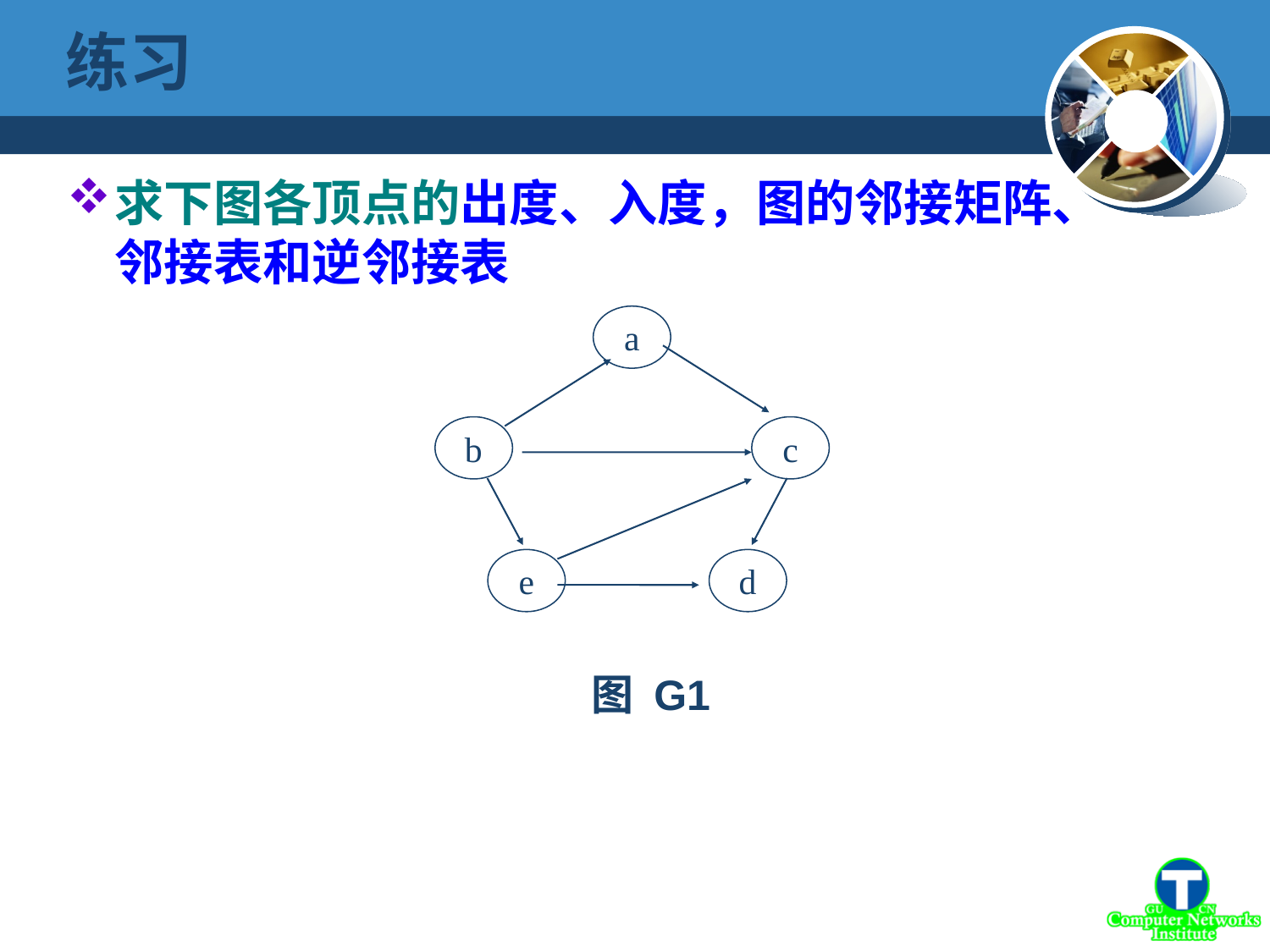

# 练习
求下图各顶点的出度、入度，图的邻接矩阵、邻接表和逆邻接表
a

b
c

e
d

图 G1
32